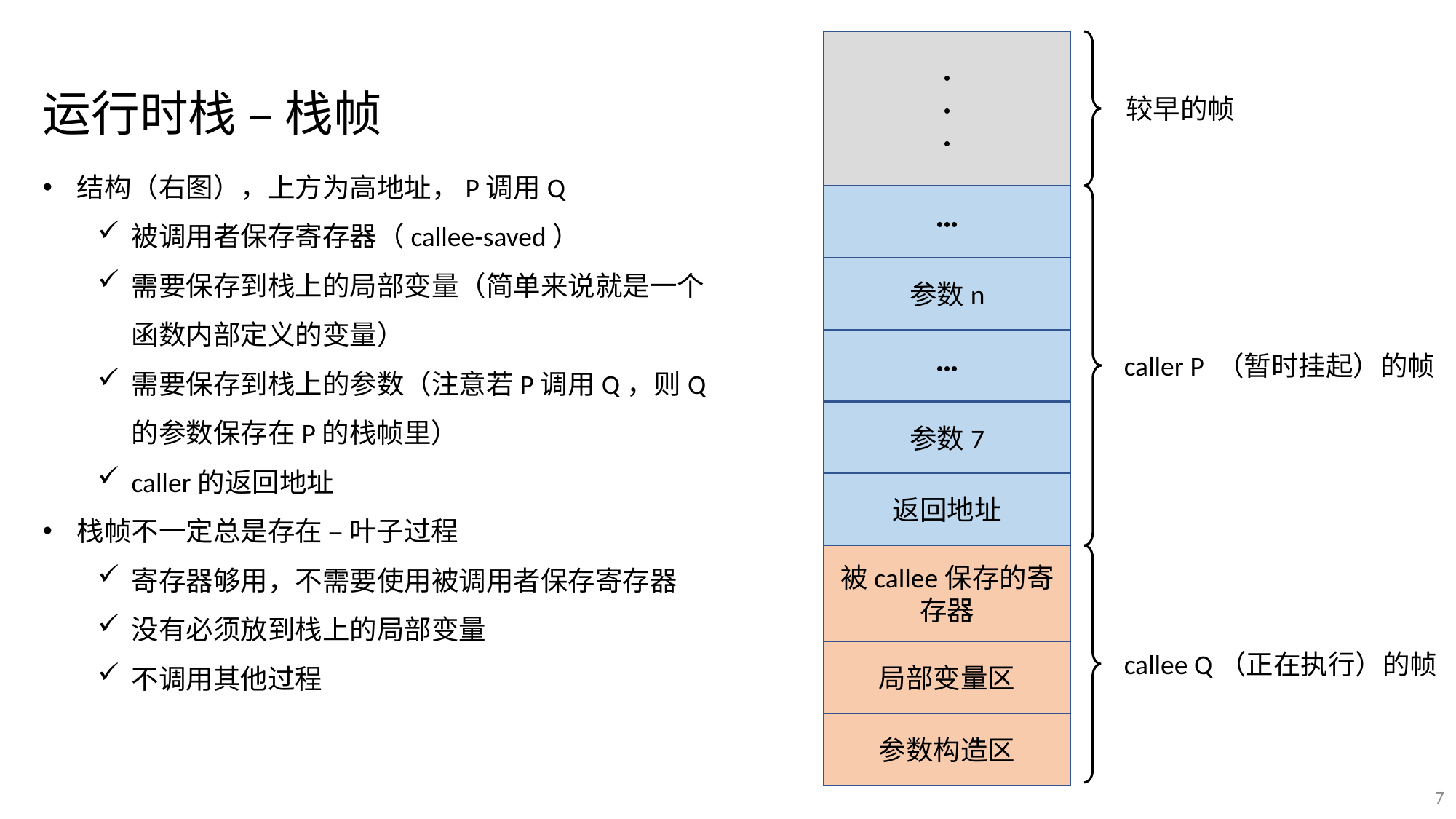

·
·
·

较早的帧

···
参数n
···
caller P （暂时挂起）的帧
参数7
返回地址

被callee保存的寄存器
局部变量区
callee Q（正在执行）的帧
参数构造区
运行时栈 – 栈帧
结构（右图），上方为高地址，P调用Q
被调用者保存寄存器（callee-saved）
需要保存到栈上的局部变量（简单来说就是一个函数内部定义的变量）
需要保存到栈上的参数（注意若P调用Q，则Q的参数保存在P的栈帧里）
caller的返回地址
栈帧不一定总是存在 – 叶子过程
寄存器够用，不需要使用被调用者保存寄存器
没有必须放到栈上的局部变量
不调用其他过程
7